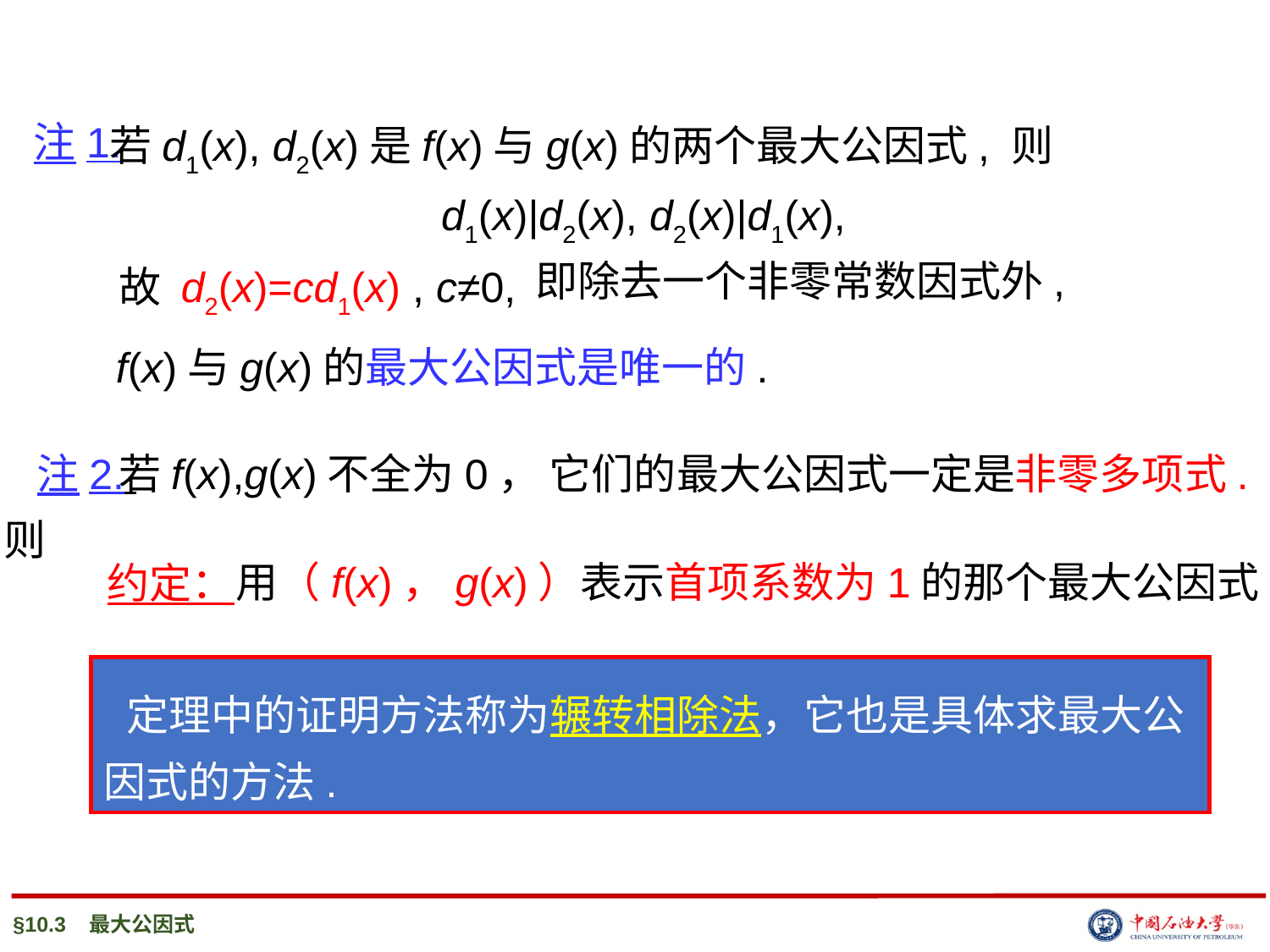

注1.
若d1(x), d2(x)是f(x)与g(x)的两个最大公因式, 则
d1(x)|d2(x), d2(x)|d1(x),
                                         即除去一个非零常数因式外,
故 d2(x)=cd1(x) , c≠0,
 f(x)与g(x)的最大公因式是唯一的.
     注2.
 它们的最大公因式一定是非零多项式.
           若f(x),g(x)不全为0，则
用（f(x)，g(x)）表示首项系数为1的那个最大公因式.
约定：
 定理中的证明方法称为辗转相除法，它也是具体求最大公因式的方法.